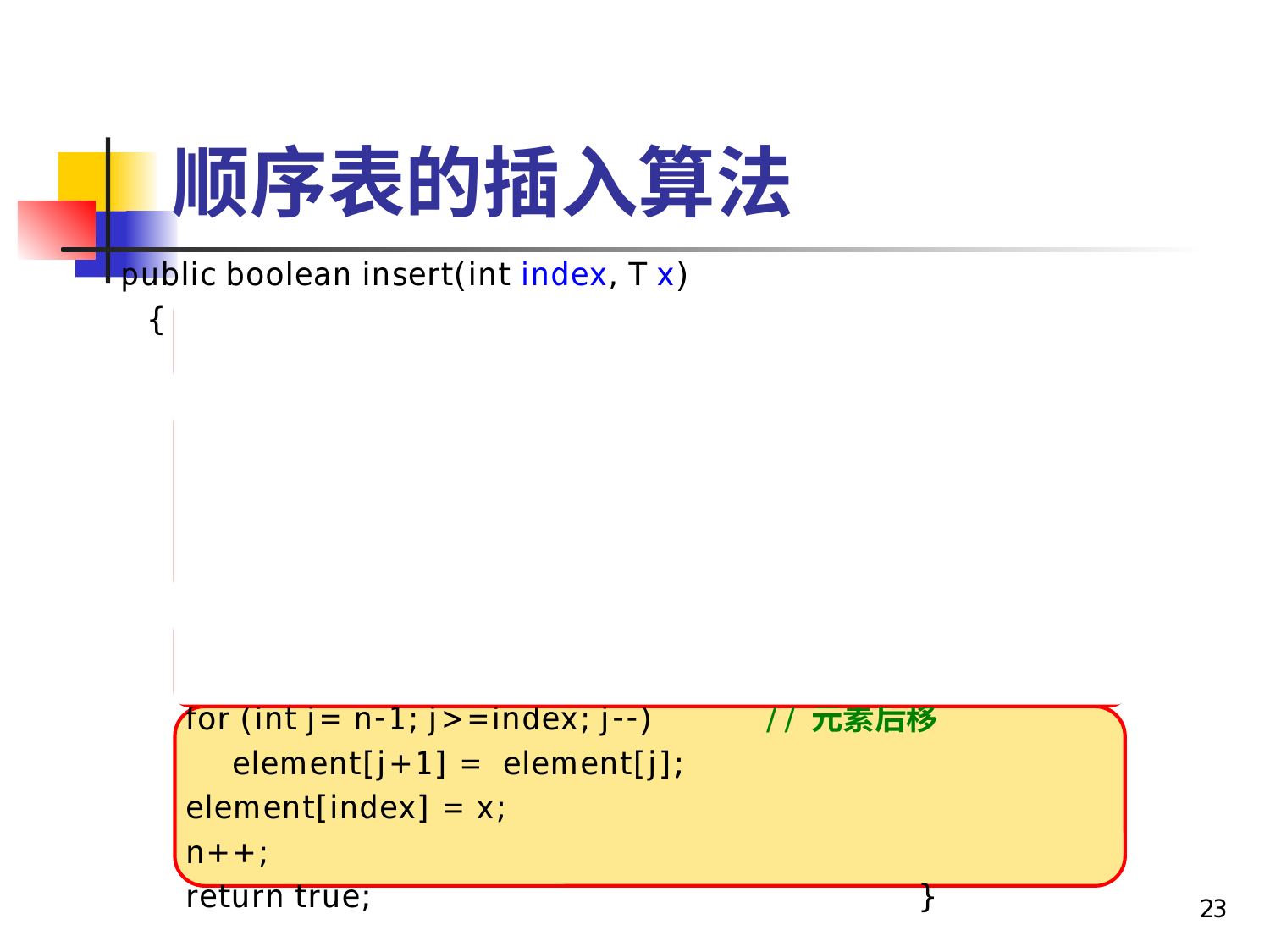

# 顺序表的插入算法
 public boolean insert(int index, T x)
    { if (x==null)
           return false;                   //不能添加null
        if (n==table.length)        //若数组满，则需要扩充顺序表容量
        {  Object[] temp =  element;
             element= new Object[temp.length*2];
            for (int i=0; i<temp.length; i++)   //复制数组元素
                 element[i] = temp[i];        }
        if (index<0)   index=0;                       //下标容错
        if (index> n)     index =  n;
        for (int j= n-1; j>=index; j--)            //元素后移
             element[j+1] =  element[j];
        element[index] = x;
        n++;
        return true;                                                           }

23